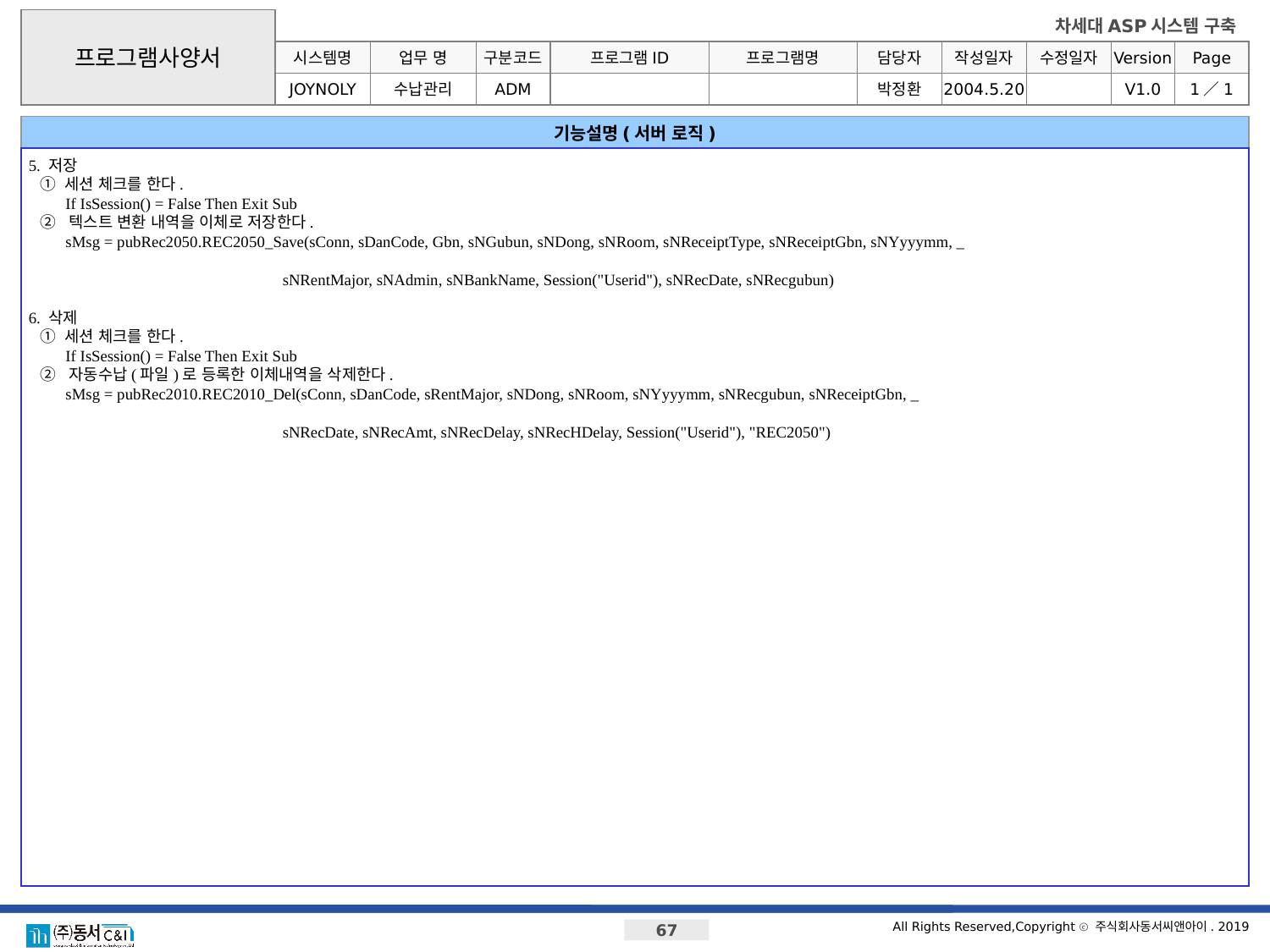

프로그램사양서
시스템명
업무 명
구분코드
프로그램ID
프로그램명
JOYNOLY
기능설명(서버 로직)

5. 저장
	① 세션 체크를 한다.
		If IsSession() = False Then Exit Sub
	②  텍스트 변환 내역을 이체로 저장한다.
  		sMsg = pubRec2050.REC2050_Save(sConn, sDanCode, Gbn, sNGubun, sNDong, sNRoom, sNReceiptType, sNReceiptGbn, sNYyyymm, _
                                            													sNRentMajor, sNAdmin, sNBankName, Session("Userid"), sNRecDate, sNRecgubun)

6. 삭제
	① 세션 체크를 한다.
		If IsSession() = False Then Exit Sub
	②  자동수납(파일)로 등록한 이체내역을 삭제한다.
   	sMsg = pubRec2010.REC2010_Del(sConn, sDanCode, sRentMajor, sNDong, sNRoom, sNYyyymm, sNRecgubun, sNReceiptGbn, _
                                            													sNRecDate, sNRecAmt, sNRecDelay, sNRecHDelay, Session("Userid"), "REC2050")